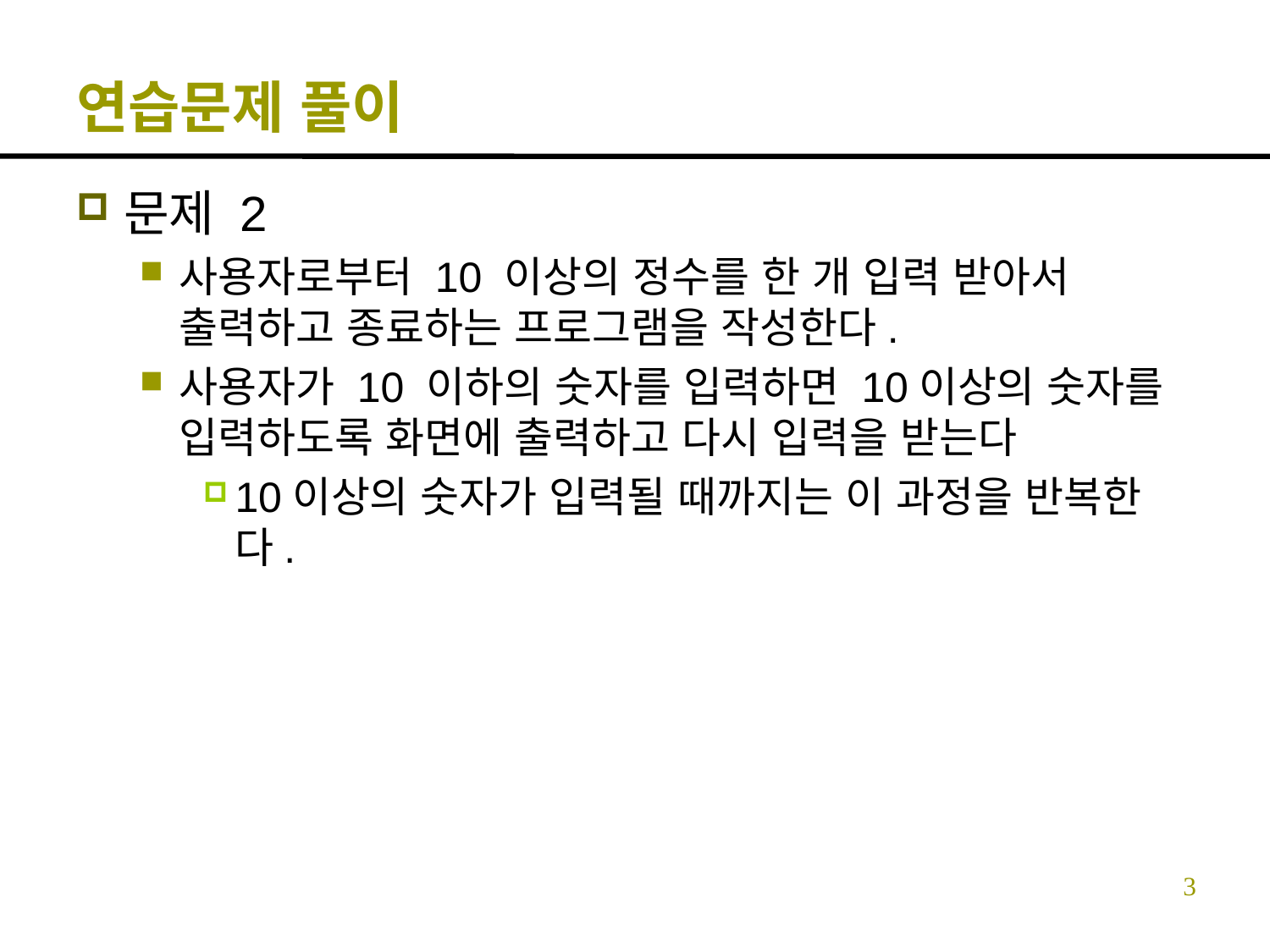

# 연습문제 풀이
문제 2
사용자로부터 10 이상의 정수를 한 개 입력 받아서 출력하고 종료하는 프로그램을 작성한다.
사용자가 10 이하의 숫자를 입력하면 10이상의 숫자를 입력하도록 화면에 출력하고 다시 입력을 받는다
10이상의 숫자가 입력될 때까지는 이 과정을 반복한다.